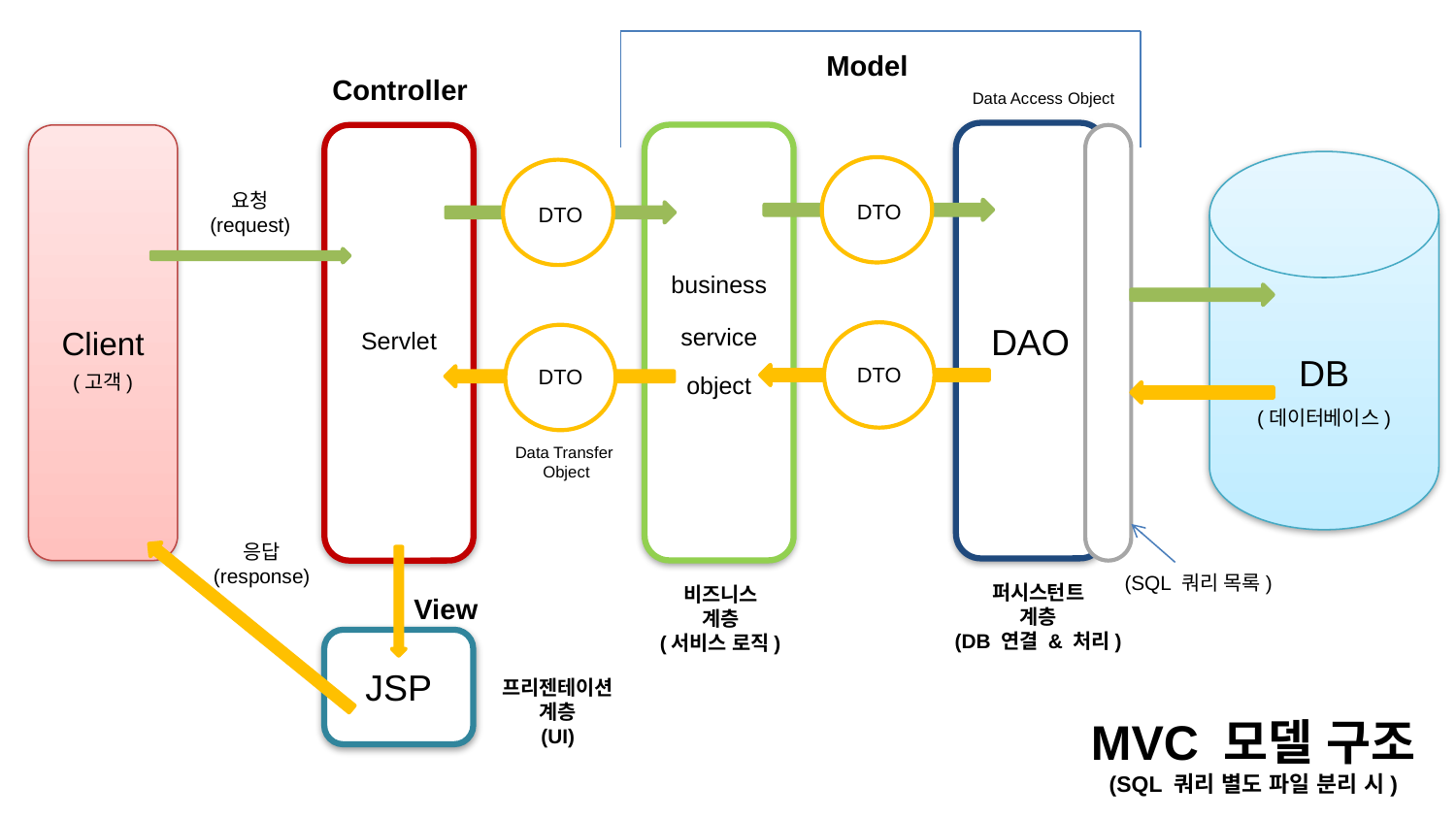

Model
Controller
Data Access Object
DAO

Client

DB

요청
(request)
DTO
DTO

business

service
Servlet

DTO
DTO
(고객)
object

(데이터베이스)
Data Transfer
Object
응답
(response)
(SQL 쿼리 목록)
퍼시스턴트
계층
(DB 연결 & 처리)
비즈니스
계층
(서비스 로직)
View

JSP
프리젠테이션
계층
(UI)
MVC 모델 구조
(SQL 쿼리 별도 파일 분리 시)